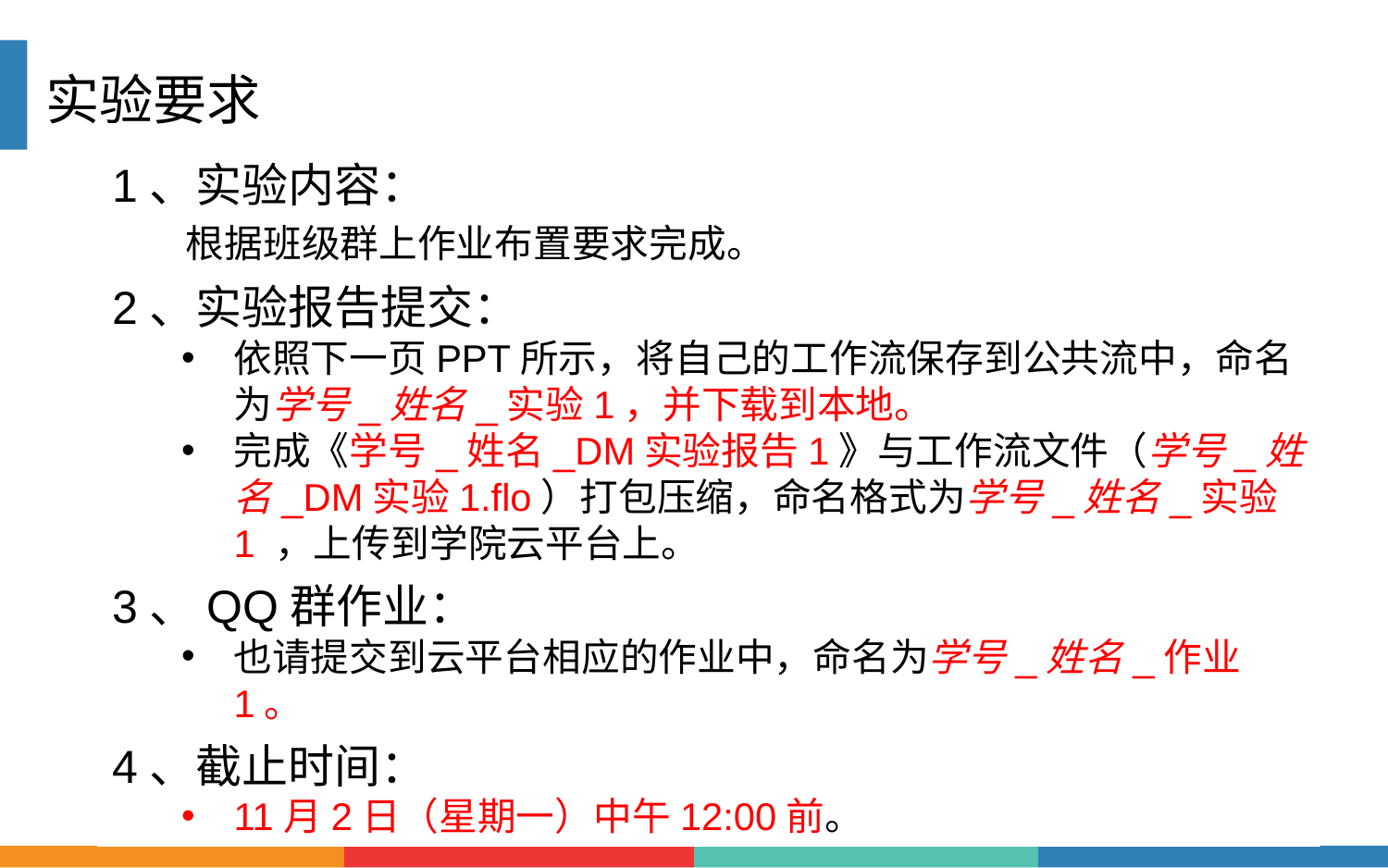

实验要求
1、实验内容：
      根据班级群上作业布置要求完成。
2、实验报告提交：
依照下一页PPT所示，将自己的工作流保存到公共流中，命名为学号_姓名_实验1，并下载到本地。
完成《学号_姓名_DM实验报告1》与工作流文件（学号_姓名_DM实验1.flo）打包压缩，命名格式为学号_姓名_实验1 ，上传到学院云平台上。
3、QQ群作业：
也请提交到云平台相应的作业中，命名为学号_姓名_作业1。
4、截止时间：
11月2日（星期一）中午12:00前。
32